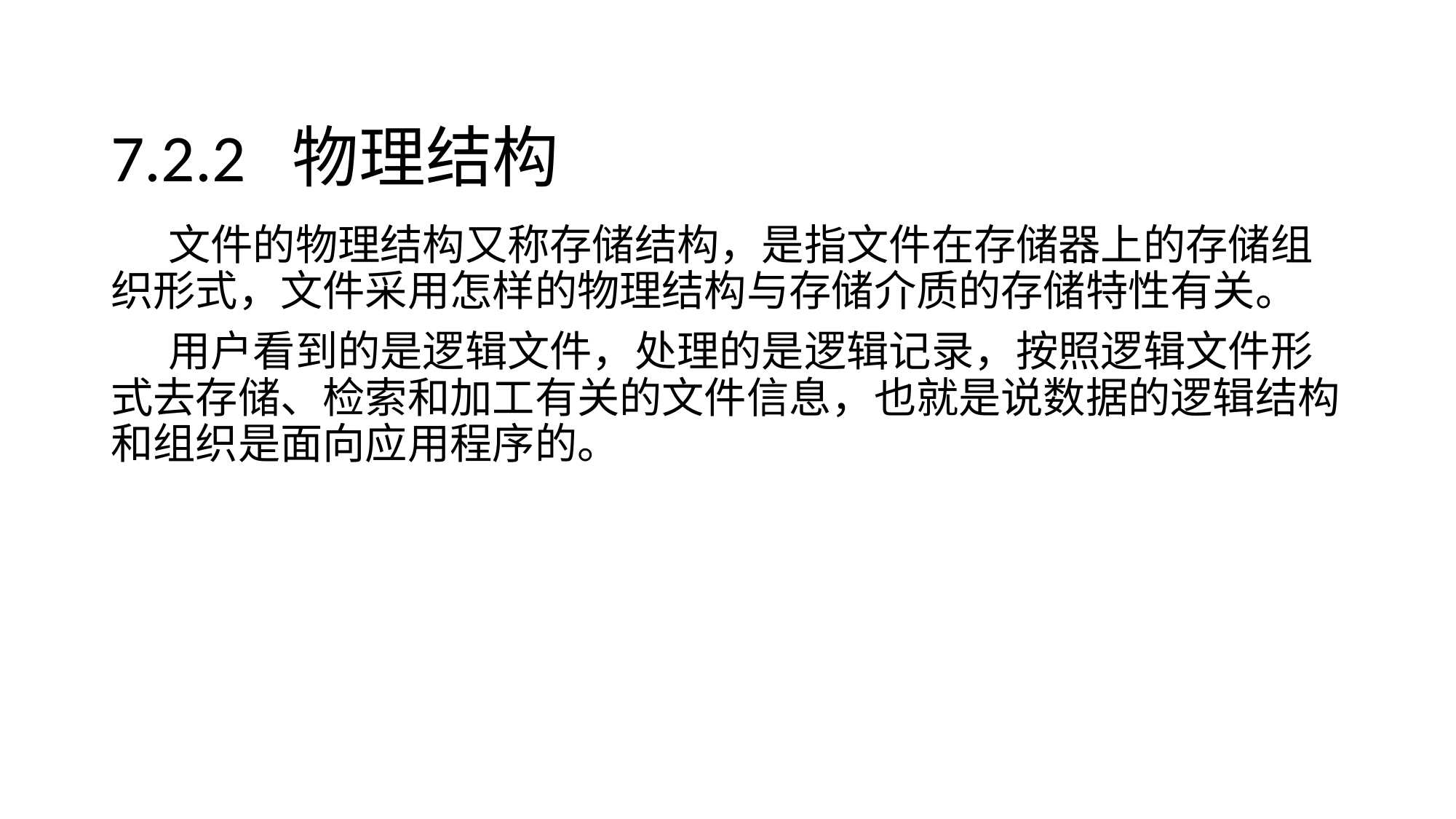

7.2.2  物理结构
     文件的物理结构又称存储结构，是指文件在存储器上的存储组织形式，文件采用怎样的物理结构与存储介质的存储特性有关。
     用户看到的是逻辑文件，处理的是逻辑记录，按照逻辑文件形式去存储、检索和加工有关的文件信息，也就是说数据的逻辑结构和组织是面向应用程序的。
4